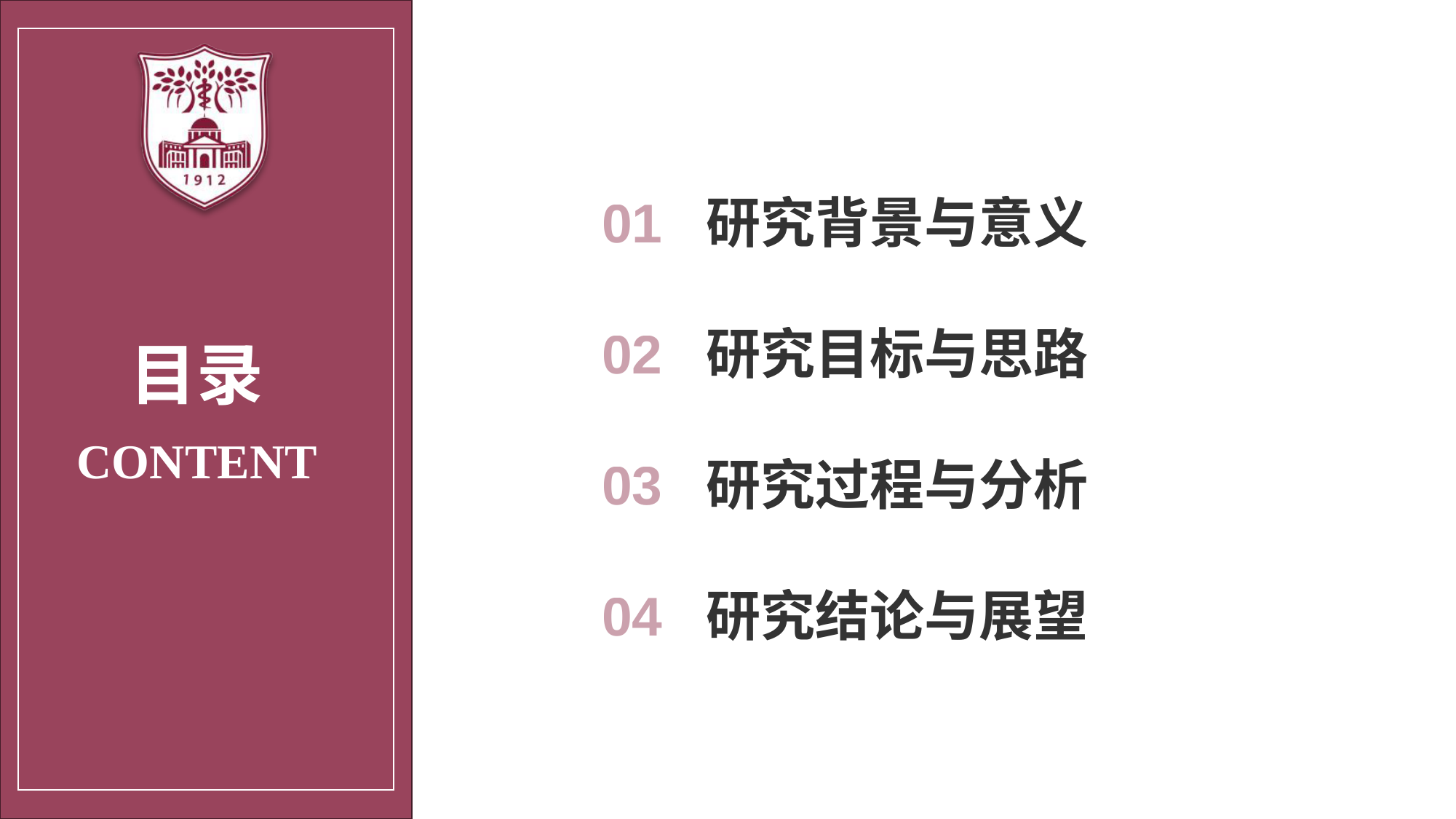

01  研究背景与意义
02  研究目标与思路
03  研究过程与分析
04  研究结论与展望
目录
content